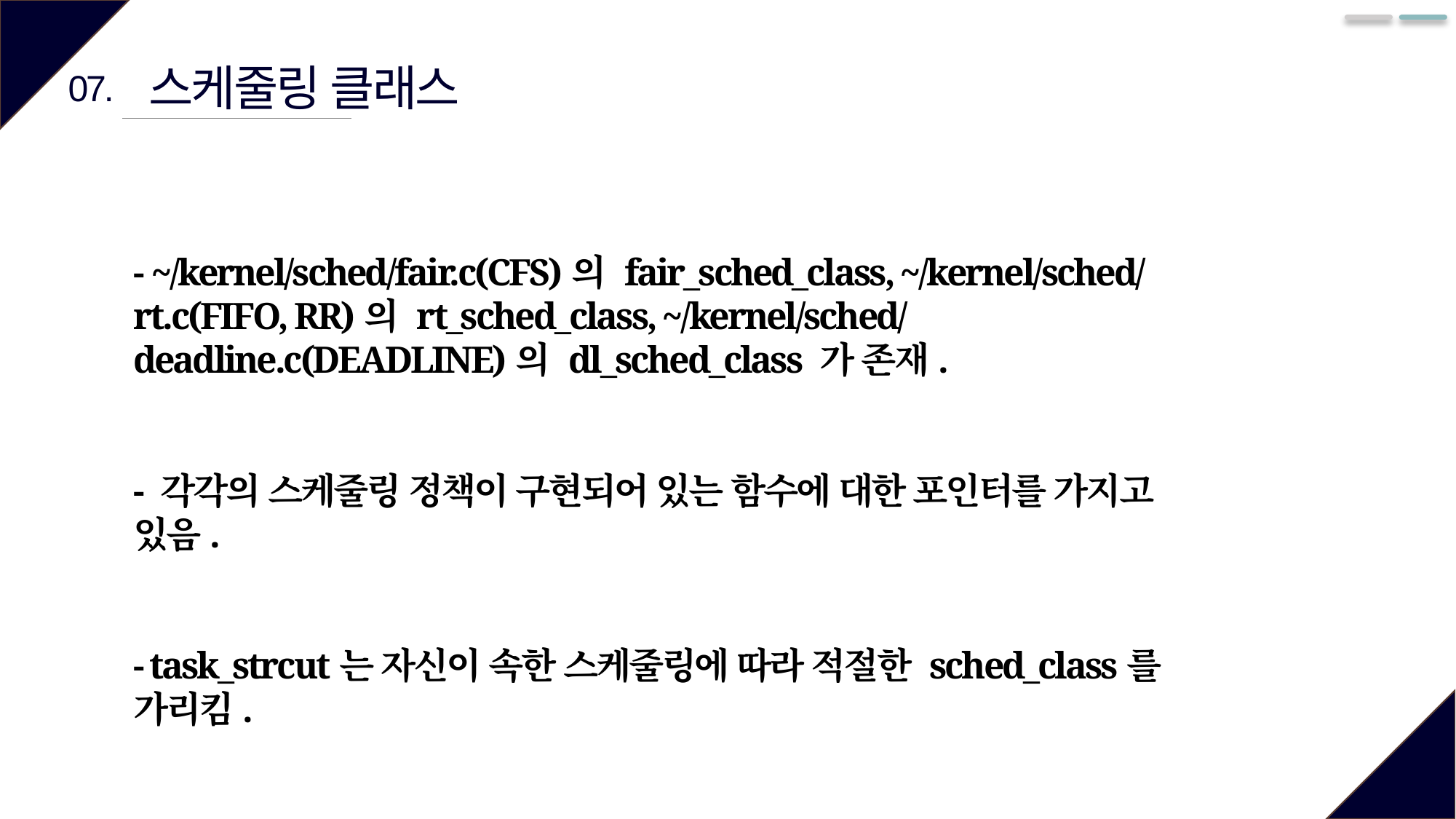

스케줄링 클래스
07.
- ~/kernel/sched/fair.c(CFS)의 fair_sched_class, ~/kernel/sched/rt.c(FIFO, RR)의 rt_sched_class, ~/kernel/sched/deadline.c(DEADLINE)의 dl_sched_class 가 존재.

- 각각의 스케줄링 정책이 구현되어 있는 함수에 대한 포인터를 가지고 있음.

- task_strcut는 자신이 속한 스케줄링에 따라 적절한 sched_class를 가리킴.